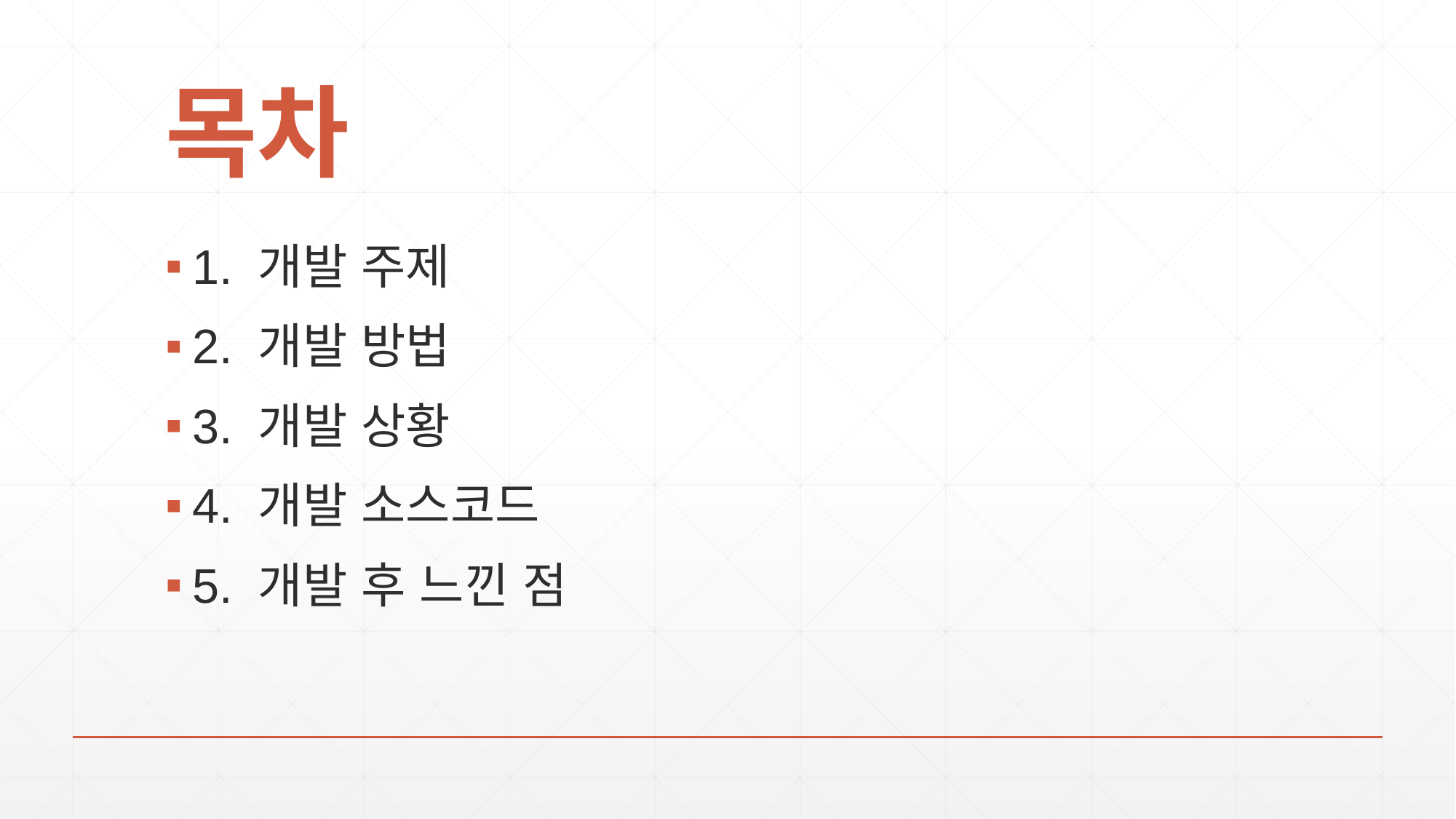

# 목차
1. 개발 주제
2. 개발 방법
3. 개발 상황
4. 개발 소스코드
5. 개발 후 느낀 점